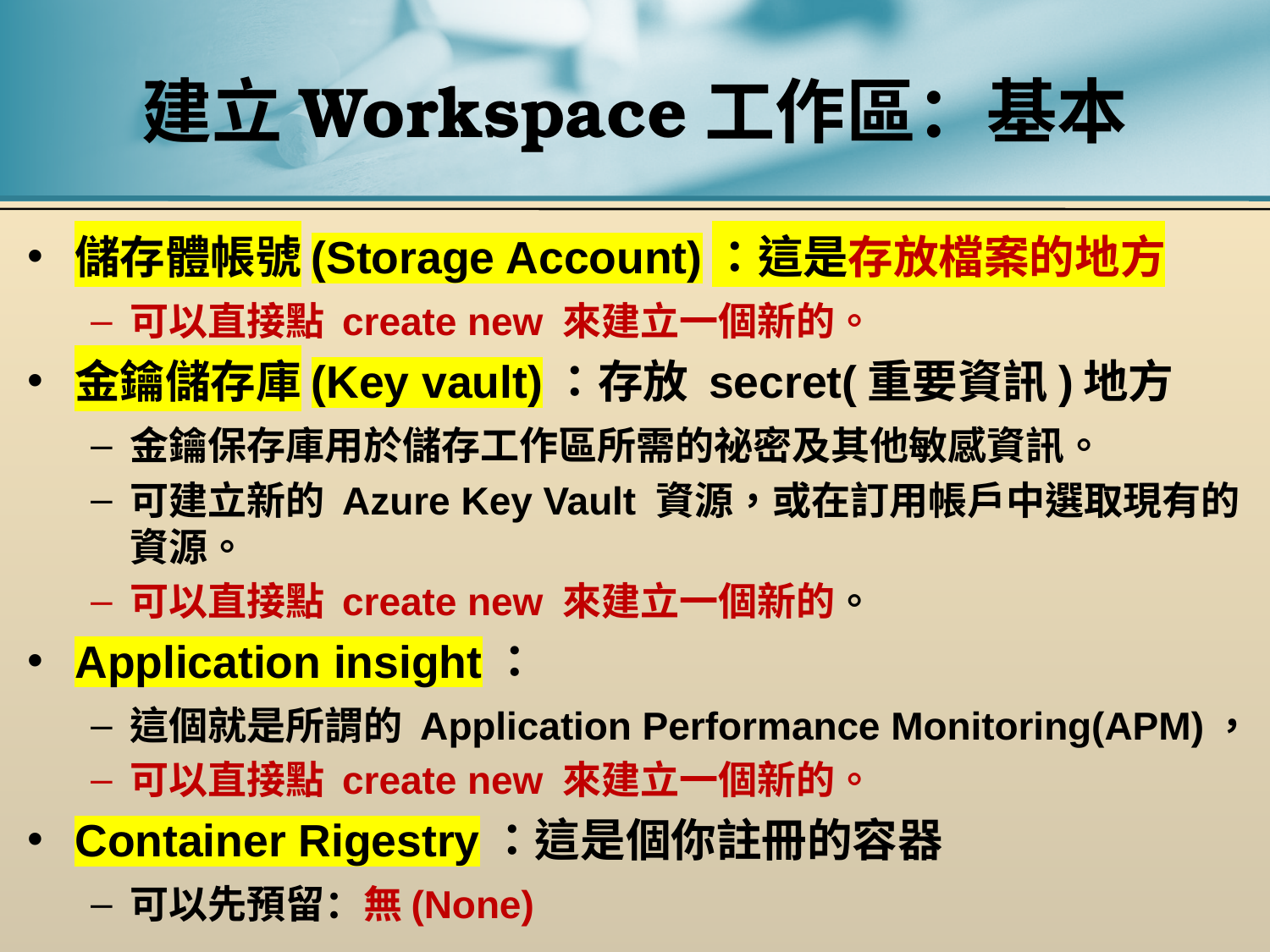

# 建立Workspace工作區：基本
儲存體帳號(Storage Account)：這是存放檔案的地方
可以直接點 create new 來建立一個新的。
金鑰儲存庫(Key vault)：存放 secret(重要資訊)地方
金鑰保存庫用於儲存工作區所需的祕密及其他敏感資訊。
可建立新的 Azure Key Vault 資源，或在訂用帳戶中選取現有的資源。
可以直接點 create new 來建立一個新的。
Application insight：
這個就是所謂的 Application Performance Monitoring(APM)，
可以直接點 create new 來建立一個新的。
Container Rigestry：這是個你註冊的容器
可以先預留：無(None)